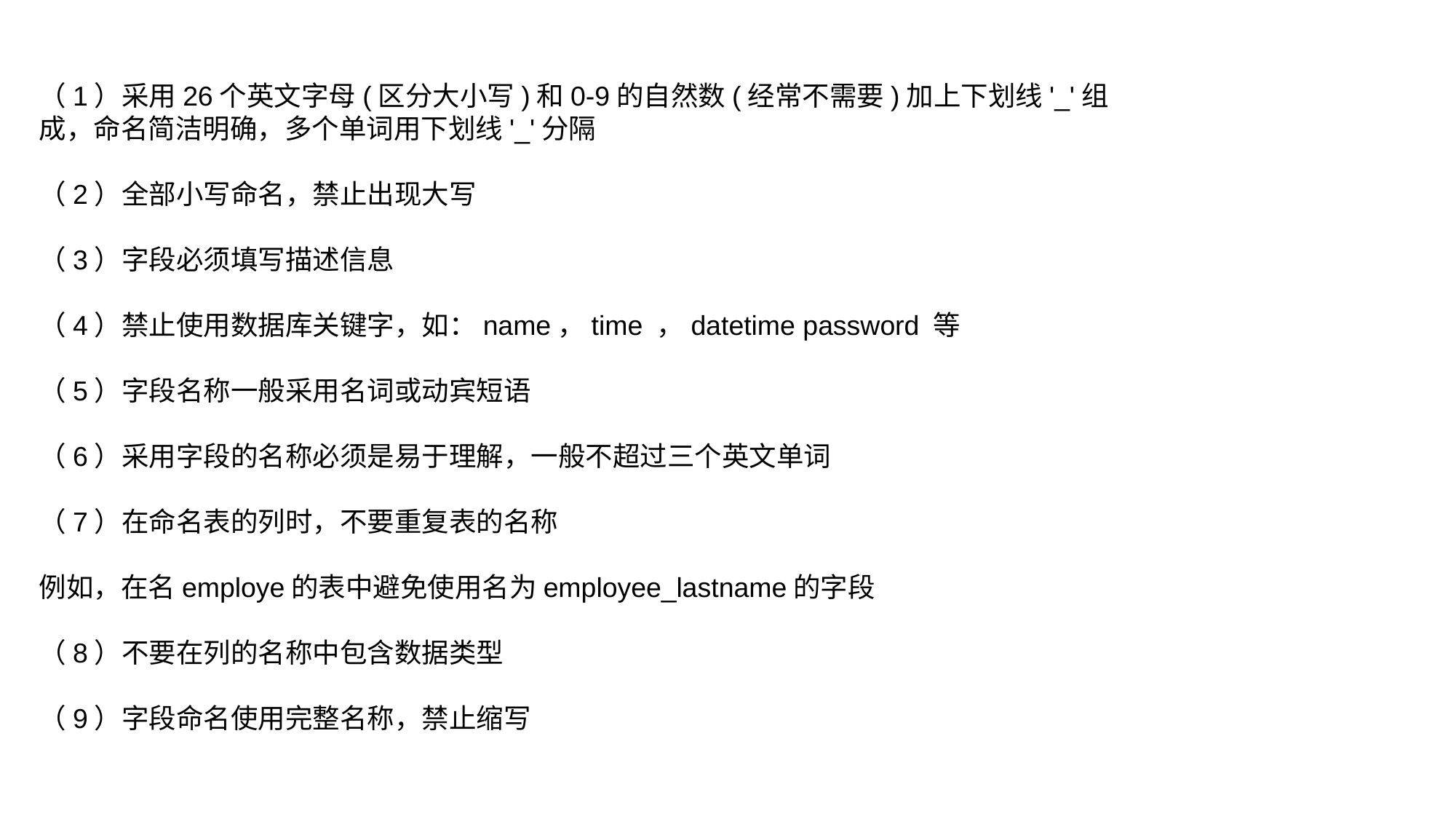

（1）采用26个英文字母(区分大小写)和0-9的自然数(经常不需要)加上下划线'_'组成，命名简洁明确，多个单词用下划线'_'分隔

（2）全部小写命名，禁止出现大写

（3）字段必须填写描述信息

（4）禁止使用数据库关键字，如：name，time ，datetime password 等

（5）字段名称一般采用名词或动宾短语

（6）采用字段的名称必须是易于理解，一般不超过三个英文单词

（7）在命名表的列时，不要重复表的名称

例如，在名employe的表中避免使用名为employee_lastname的字段

（8）不要在列的名称中包含数据类型

（9）字段命名使用完整名称，禁止缩写